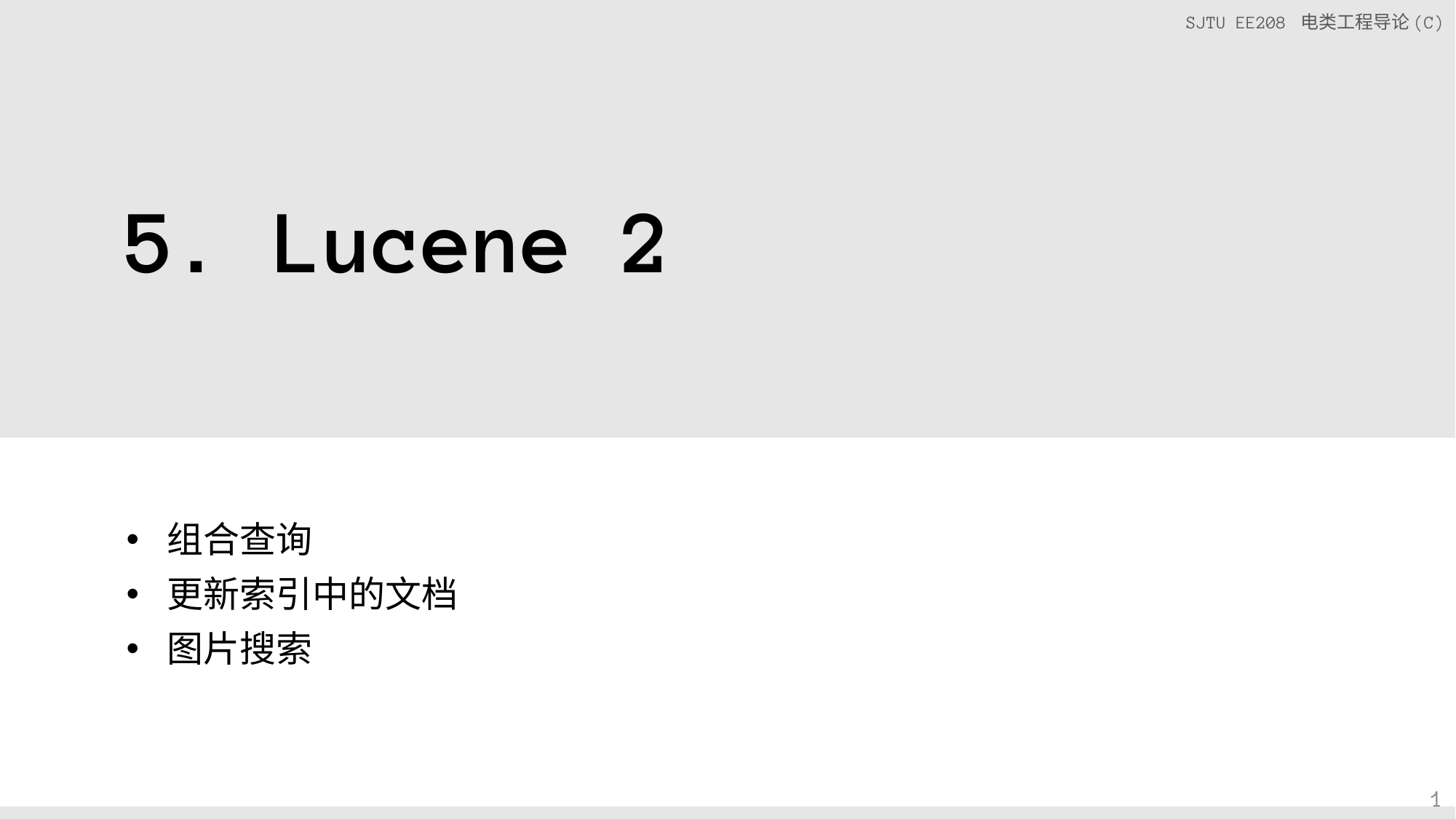

# 5. Lucene 2
组合查询
更新索引中的文档
图片搜索
1